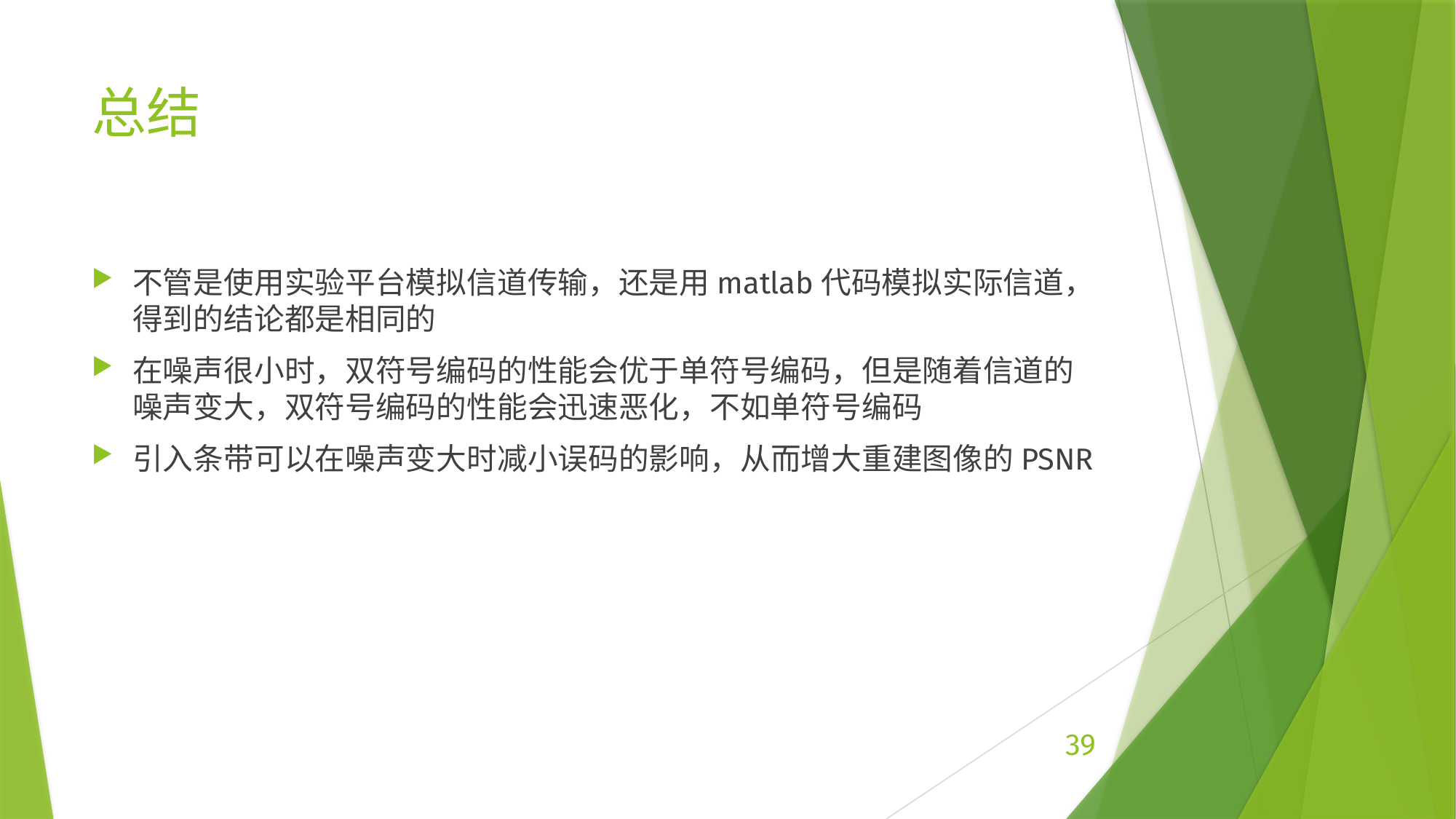

# 总结
不管是使用实验平台模拟信道传输，还是用matlab代码模拟实际信道，得到的结论都是相同的
在噪声很小时，双符号编码的性能会优于单符号编码，但是随着信道的噪声变大，双符号编码的性能会迅速恶化，不如单符号编码
引入条带可以在噪声变大时减小误码的影响，从而增大重建图像的PSNR
39